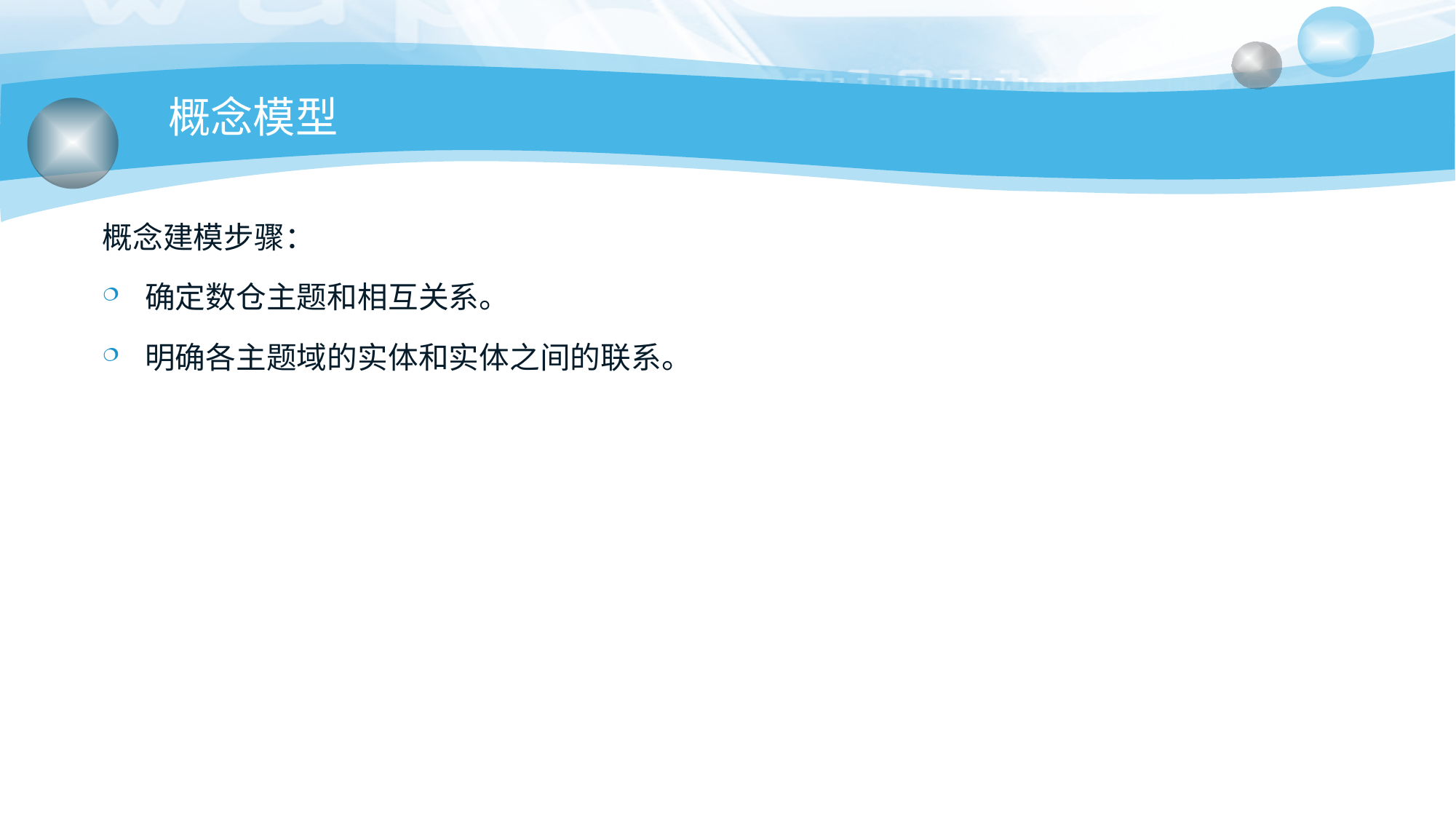

# 概念模型
概念建模步骤：
确定数仓主题和相互关系。
明确各主题域的实体和实体之间的联系。